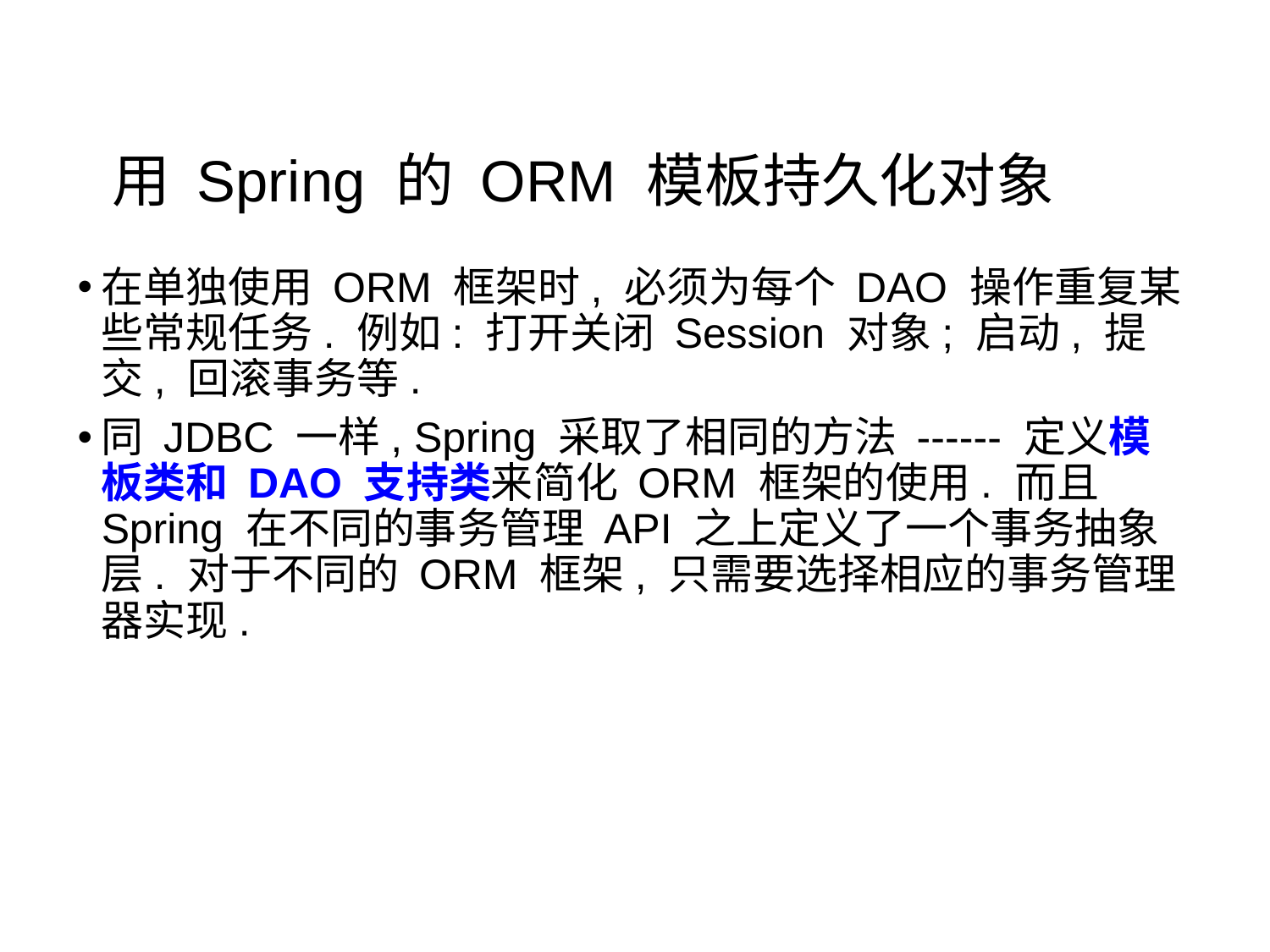

# 用 Spring 的 ORM 模板持久化对象
在单独使用 ORM 框架时, 必须为每个 DAO 操作重复某些常规任务. 例如: 打开关闭 Session 对象; 启动, 提交, 回滚事务等.
同 JDBC 一样, Spring 采取了相同的方法 ------ 定义模板类和 DAO 支持类来简化 ORM 框架的使用. 而且 Spring 在不同的事务管理 API 之上定义了一个事务抽象层. 对于不同的 ORM 框架, 只需要选择相应的事务管理器实现.